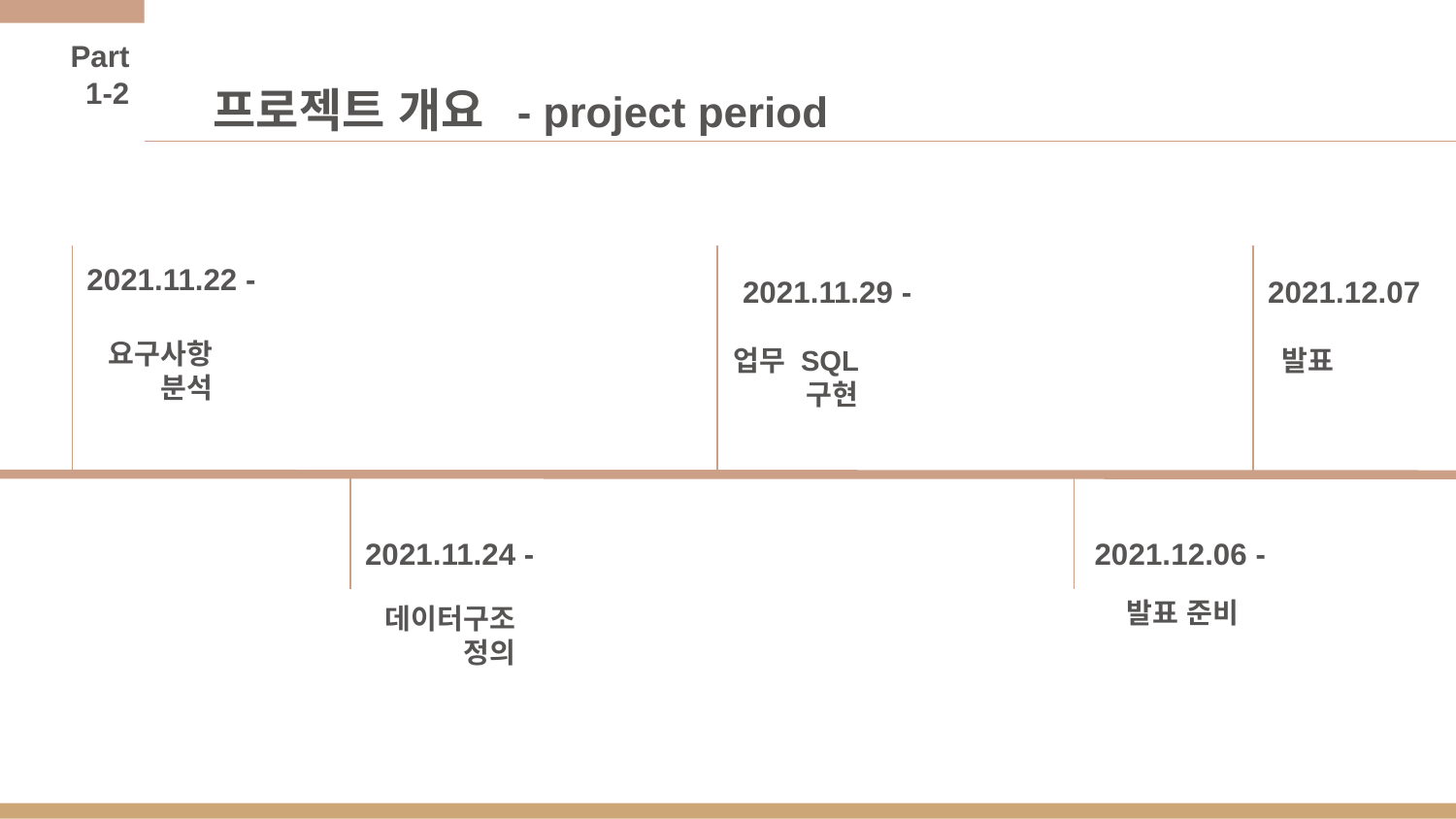

Part 1-2
# 프로젝트 개요  - project period
2021.11.22 -
2021.11.29 -
2021.12.07
요구사항 분석
업무 SQL 구현
발표
2021.11.24 -
2021.12.06 -
발표 준비
데이터구조 정의